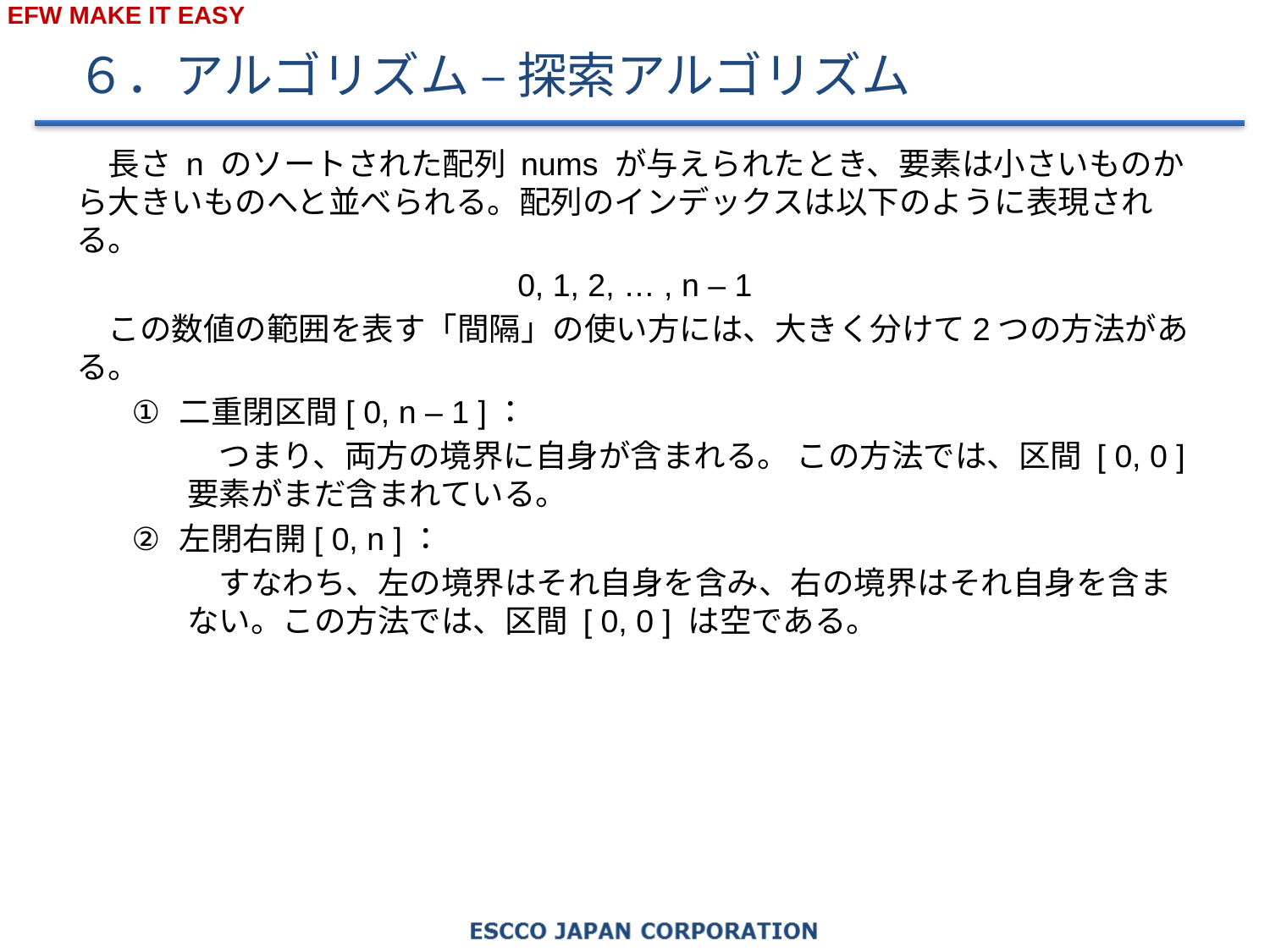

# ６．アルゴリズム – 探索アルゴリズム
　長さ n のソートされた配列 nums が与えられたとき、要素は小さいものから大きいものへと並べられる。配列のインデックスは以下のように表現される。
0, 1, 2, … , n – 1
　この数値の範囲を表す「間隔」の使い方には、大きく分けて2つの方法がある。
二重閉区間[ 0, n – 1 ]：
　つまり、両方の境界に自身が含まれる。 この方法では、区間 [ 0, 0 ] 要素がまだ含まれている。
左閉右開[ 0, n ]：
　すなわち、左の境界はそれ自身を含み、右の境界はそれ自身を含まない。この方法では、区間 [ 0, 0 ] は空である。